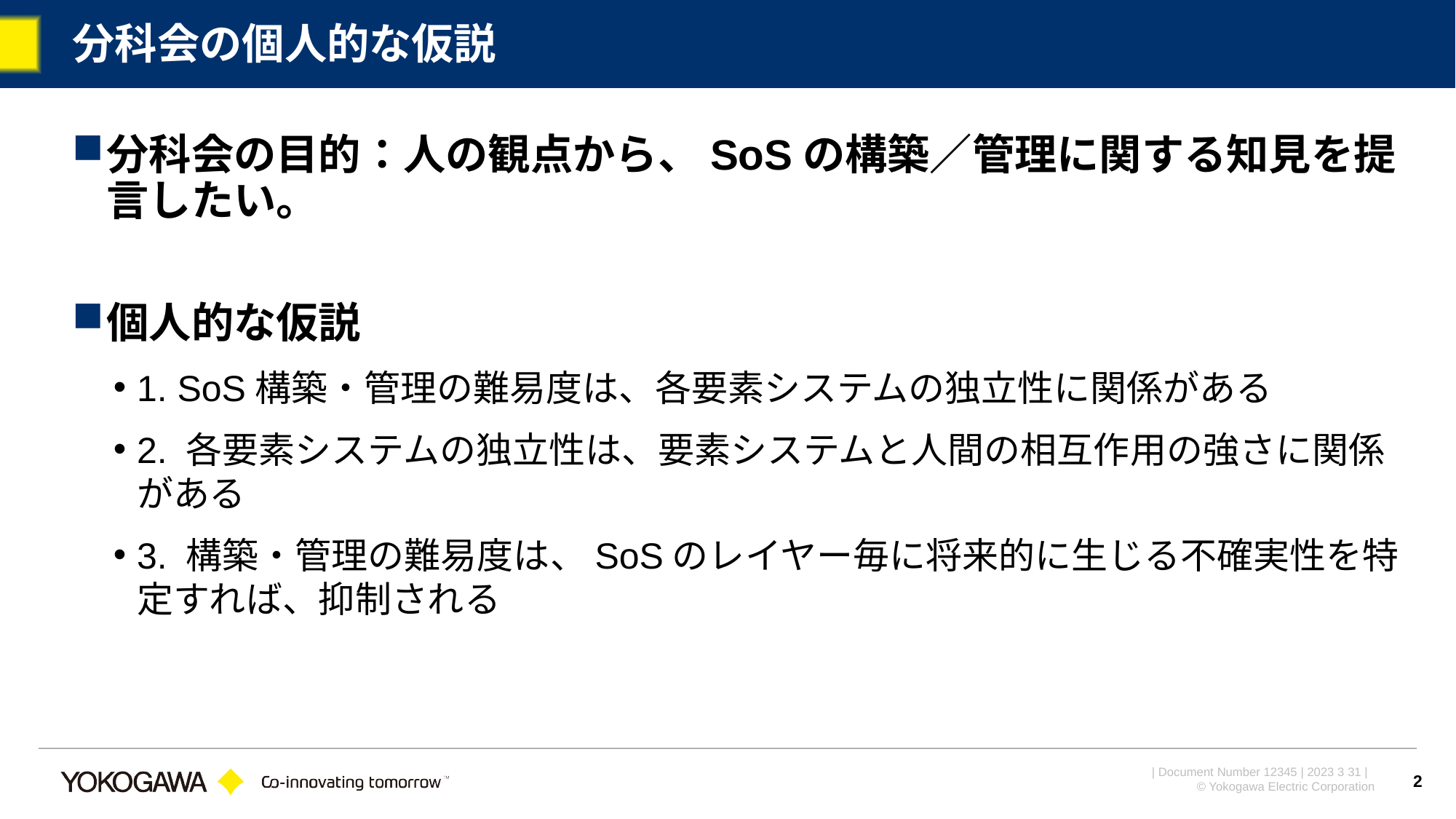

# 分科会の個人的な仮説
分科会の目的：人の観点から、SoSの構築／管理に関する知見を提言したい。

個人的な仮説
1. SoS構築・管理の難易度は、各要素システムの独立性に関係がある
2. 各要素システムの独立性は、要素システムと人間の相互作用の強さに関係がある
3. 構築・管理の難易度は、SoSのレイヤー毎に将来的に生じる不確実性を特定すれば、抑制される
2